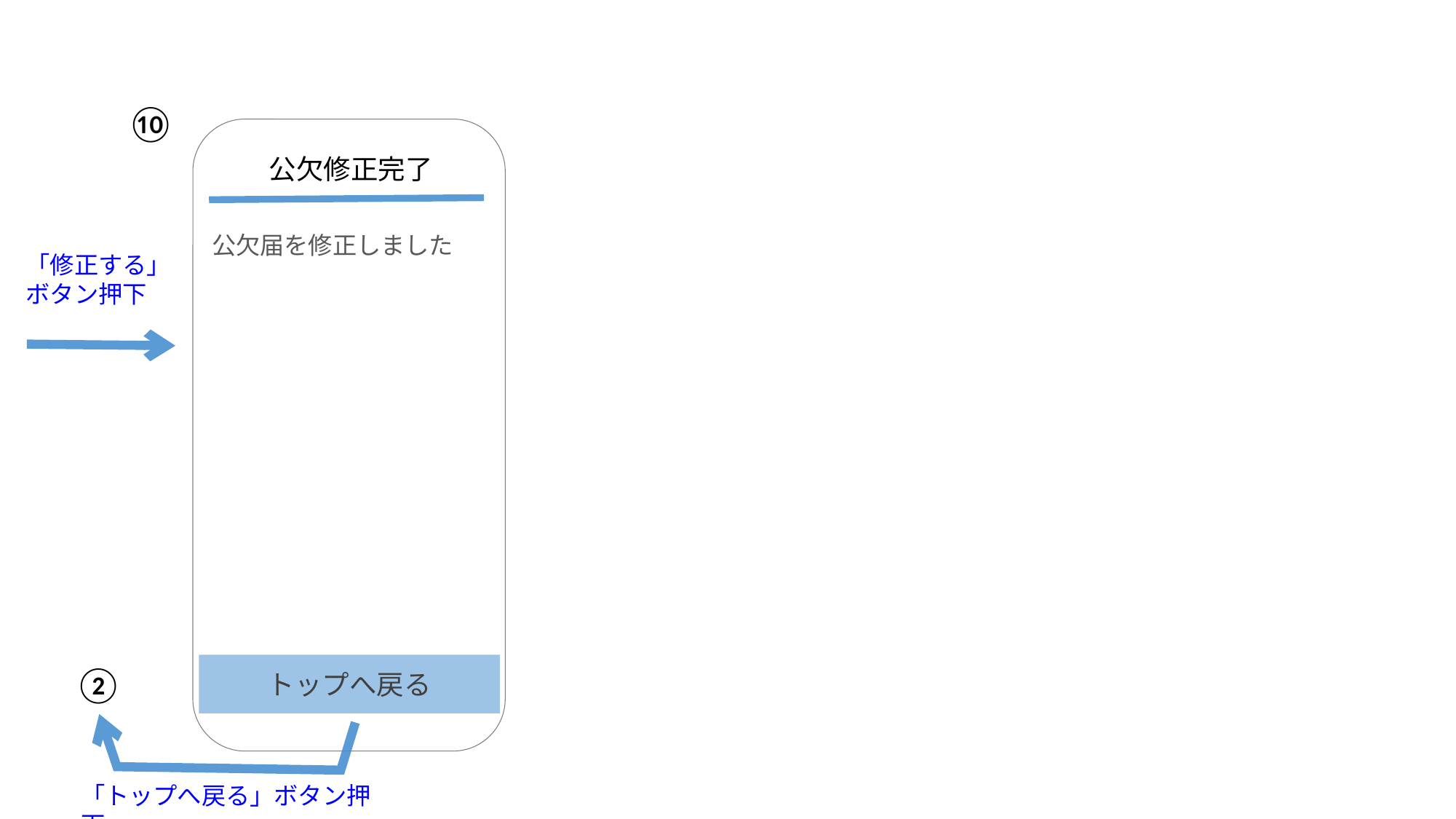

⑩

公欠修正完了
公欠届を修正しました
「修正する」
ボタン押下
トップへ戻る
②

「トップへ戻る」ボタン押下